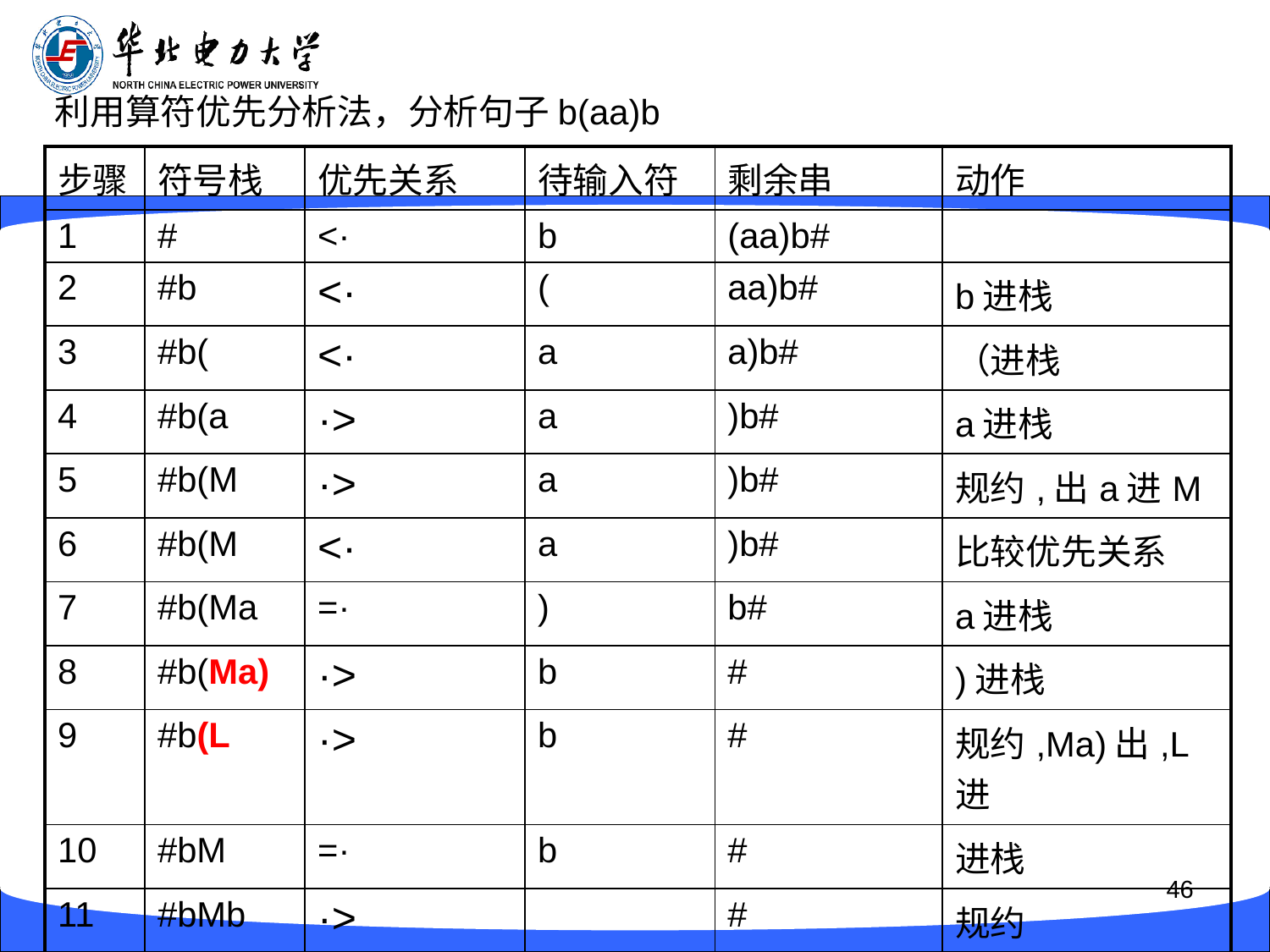

# 利用算符优先分析法，分析句子b(aa)b
| 步骤 | 符号栈 | 优先关系 | 待输入符 | 剩余串 | 动作 |
| --- | --- | --- | --- | --- | --- |
| 1 | # | <· | b | (aa)b# |  |
| 2 | #b | <· | ( | aa)b# | b进栈 |
| 3 | #b( | <· | a | a)b# | （进栈 |
| 4 | #b(a | ·> | a | )b# | a进栈 |
| 5 | #b(M | ·> | a | )b# | 规约,出a进M |
| 6 | #b(M | <· | a | )b# | 比较优先关系 |
| 7 | #b(Ma | =· | ) | b# | a进栈 |
| 8 | #b(Ma) | ·> | b | # | )进栈 |
| 9 | #b(L | ·> | b | # | 规约,Ma)出,L进 |
| 10 | #bM | =· | b | # | 进栈 |
| 11 | #bMb | ·> |  | # | 规约 |
| 12 | #Z |  |  |  | 接受 |
46